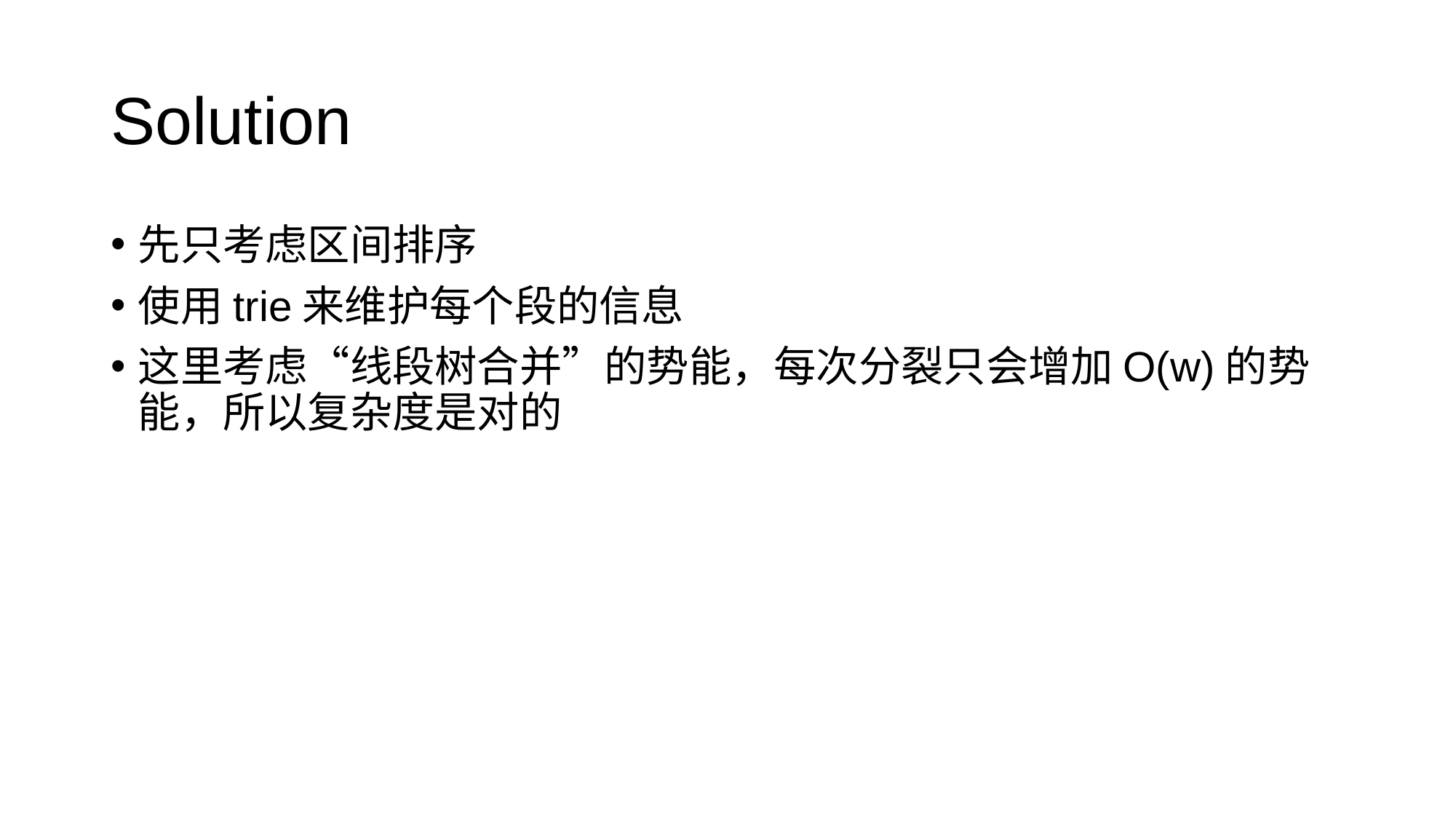

# Solution
先只考虑区间排序
使用trie来维护每个段的信息
这里考虑“线段树合并”的势能，每次分裂只会增加O(w)的势能，所以复杂度是对的